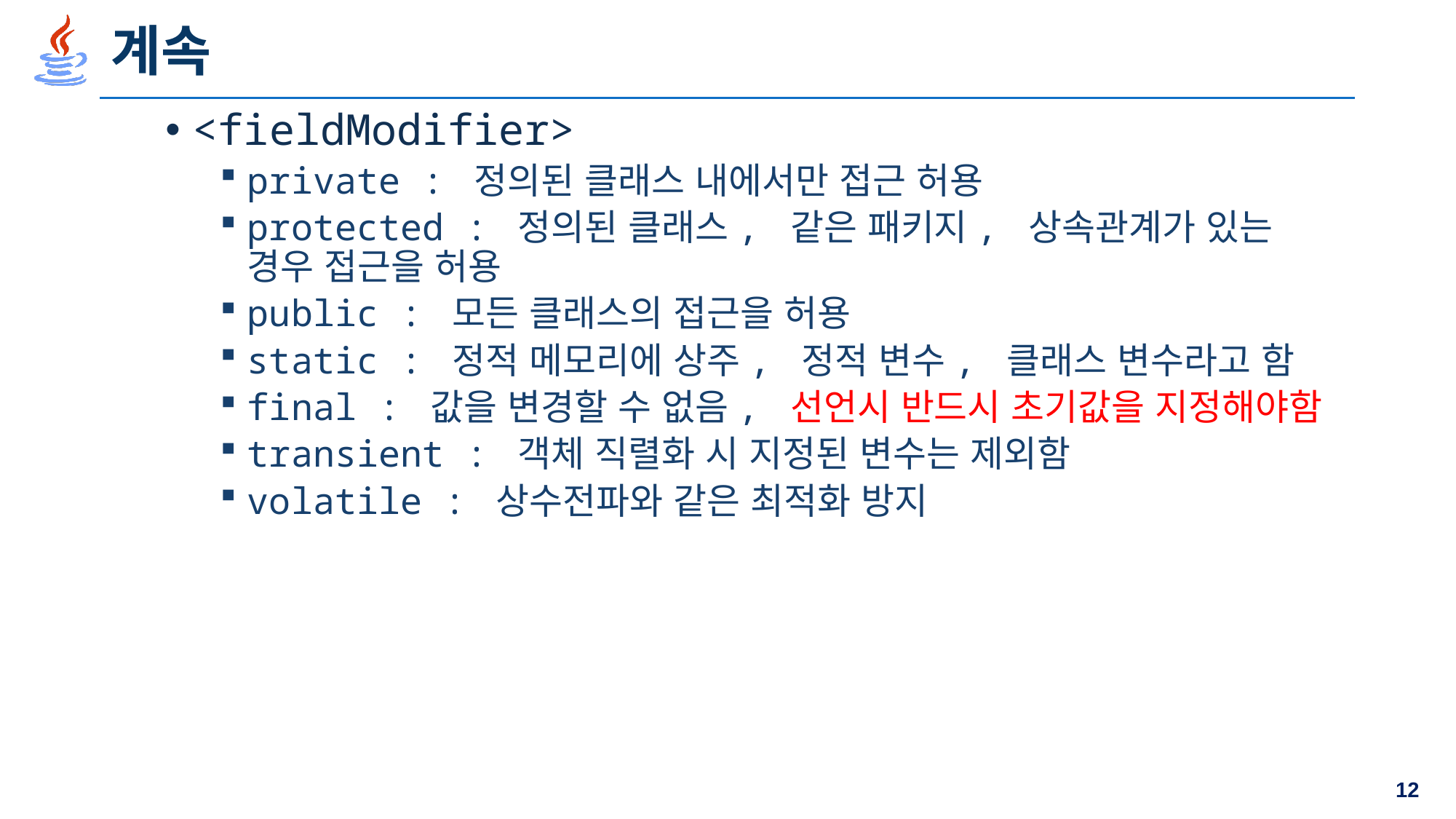

# 계속
<fieldModifier>
private : 정의된 클래스 내에서만 접근 허용
protected : 정의된 클래스, 같은 패키지, 상속관계가 있는 경우 접근을 허용
public : 모든 클래스의 접근을 허용
static : 정적 메모리에 상주, 정적 변수, 클래스 변수라고 함
final : 값을 변경할 수 없음, 선언시 반드시 초기값을 지정해야함
transient : 객체 직렬화 시 지정된 변수는 제외함
volatile : 상수전파와 같은 최적화 방지
12